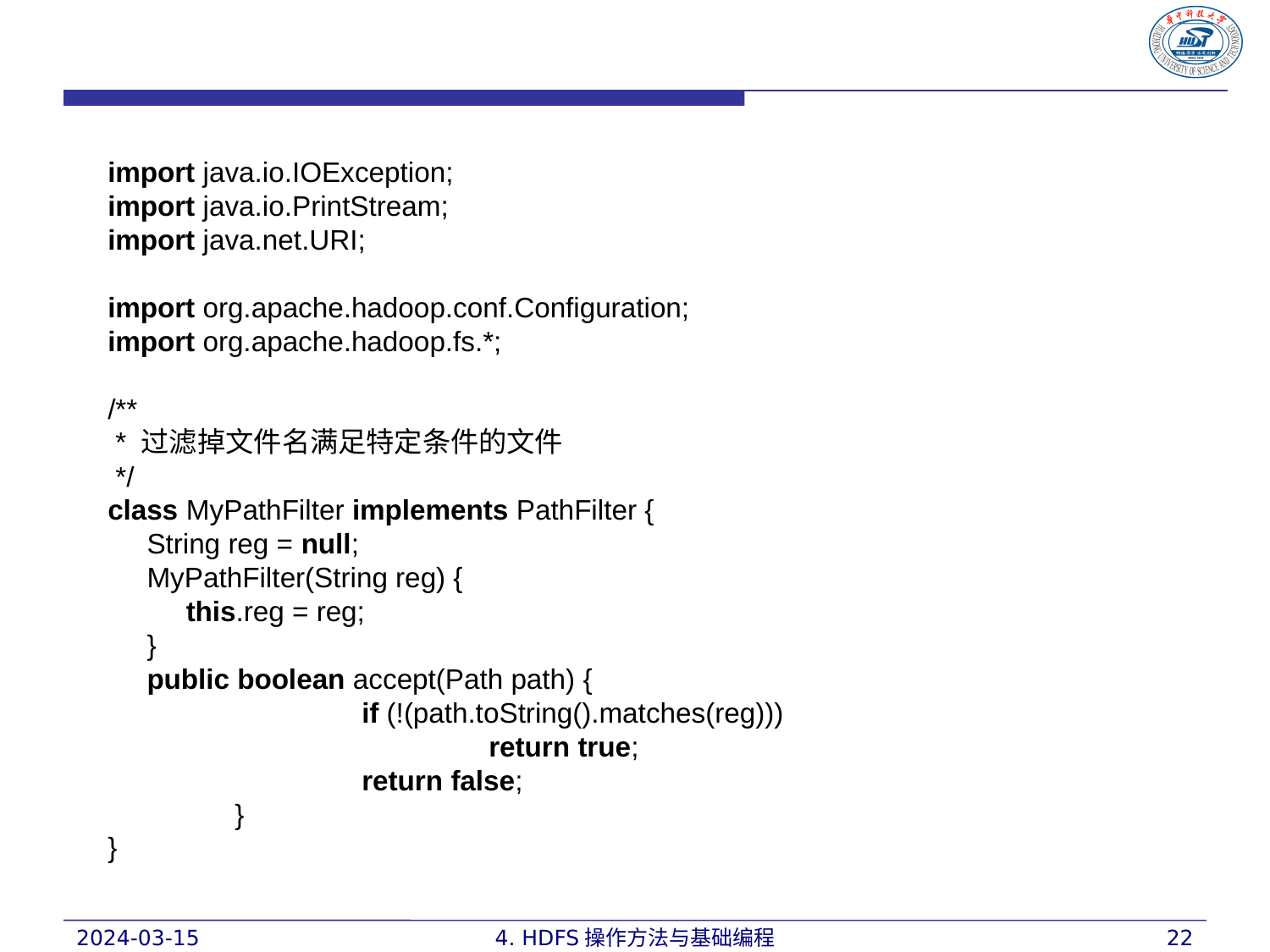

import java.io.IOException;
import java.io.PrintStream;
import java.net.URI;

import org.apache.hadoop.conf.Configuration;
import org.apache.hadoop.fs.*;

/**
 * 过滤掉文件名满足特定条件的文件
 */
class MyPathFilter implements PathFilter {
     String reg = null;
     MyPathFilter(String reg) {
          this.reg = reg;
     }
     public boolean accept(Path path) {
		if (!(path.toString().matches(reg)))
			return true;
		return false;
	}
}
2024-03-15
4. HDFS操作方法与基础编程
22